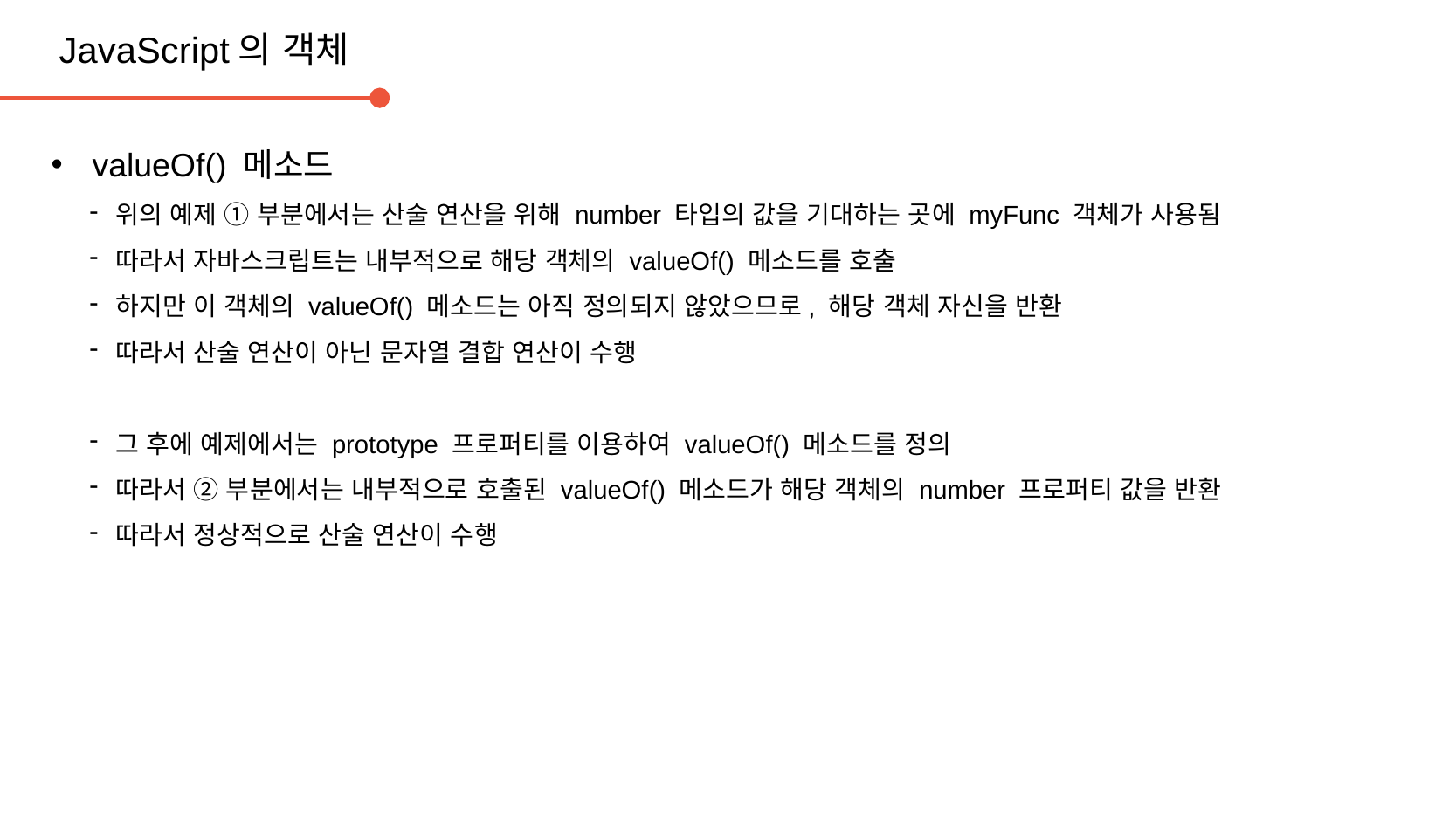

JavaScript의 객체
valueOf() 메소드
위의 예제 ① 부분에서는 산술 연산을 위해 number 타입의 값을 기대하는 곳에 myFunc 객체가 사용됨
따라서 자바스크립트는 내부적으로 해당 객체의 valueOf() 메소드를 호출
하지만 이 객체의 valueOf() 메소드는 아직 정의되지 않았으므로, 해당 객체 자신을 반환
따라서 산술 연산이 아닌 문자열 결합 연산이 수행

그 후에 예제에서는 prototype 프로퍼티를 이용하여 valueOf() 메소드를 정의
따라서 ② 부분에서는 내부적으로 호출된 valueOf() 메소드가 해당 객체의 number 프로퍼티 값을 반환
따라서 정상적으로 산술 연산이 수행